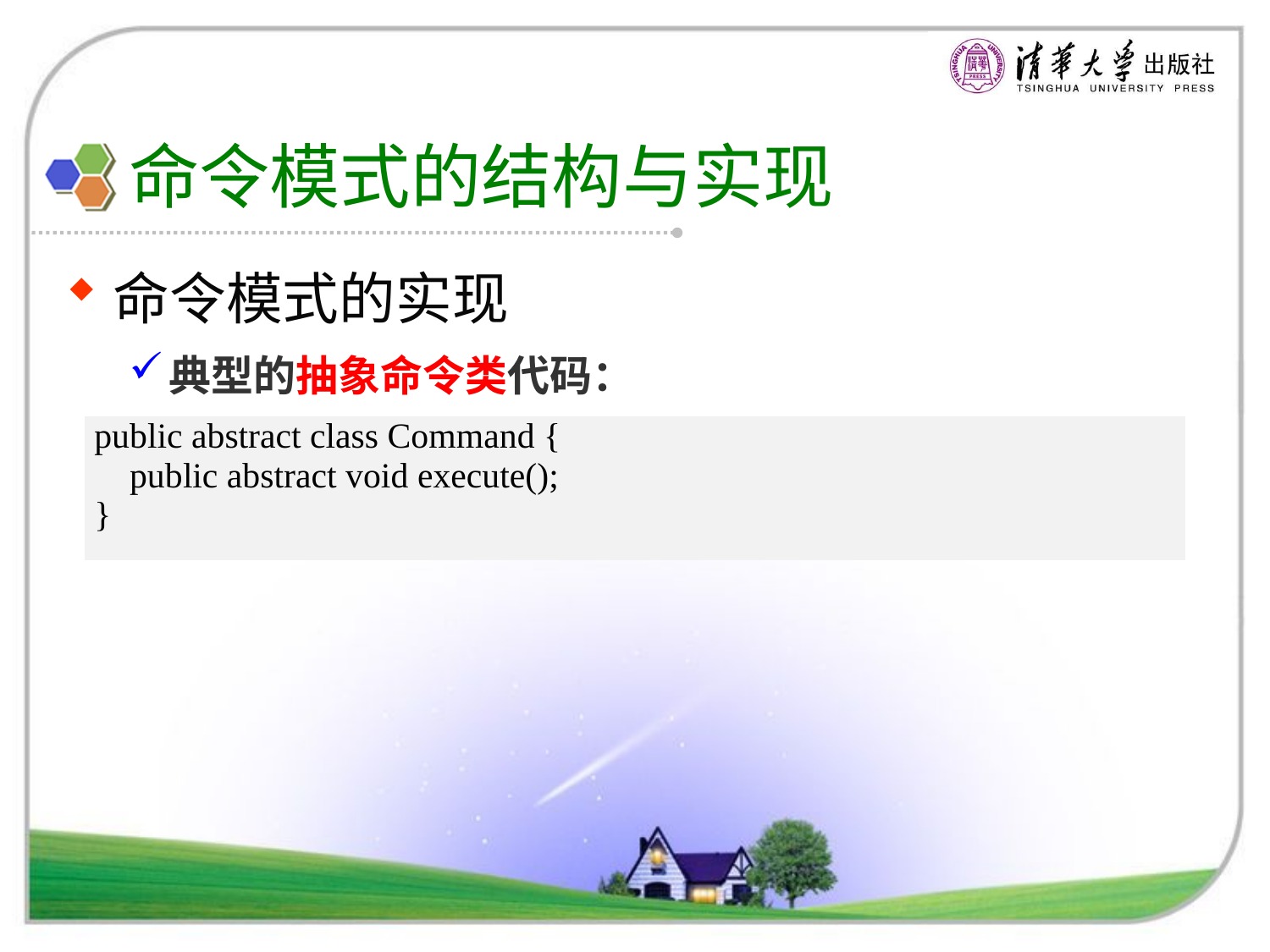

# 命令模式的结构与实现
命令模式的实现
典型的抽象命令类代码：
| public abstract class Command { public abstract void execute(); } |
| --- |